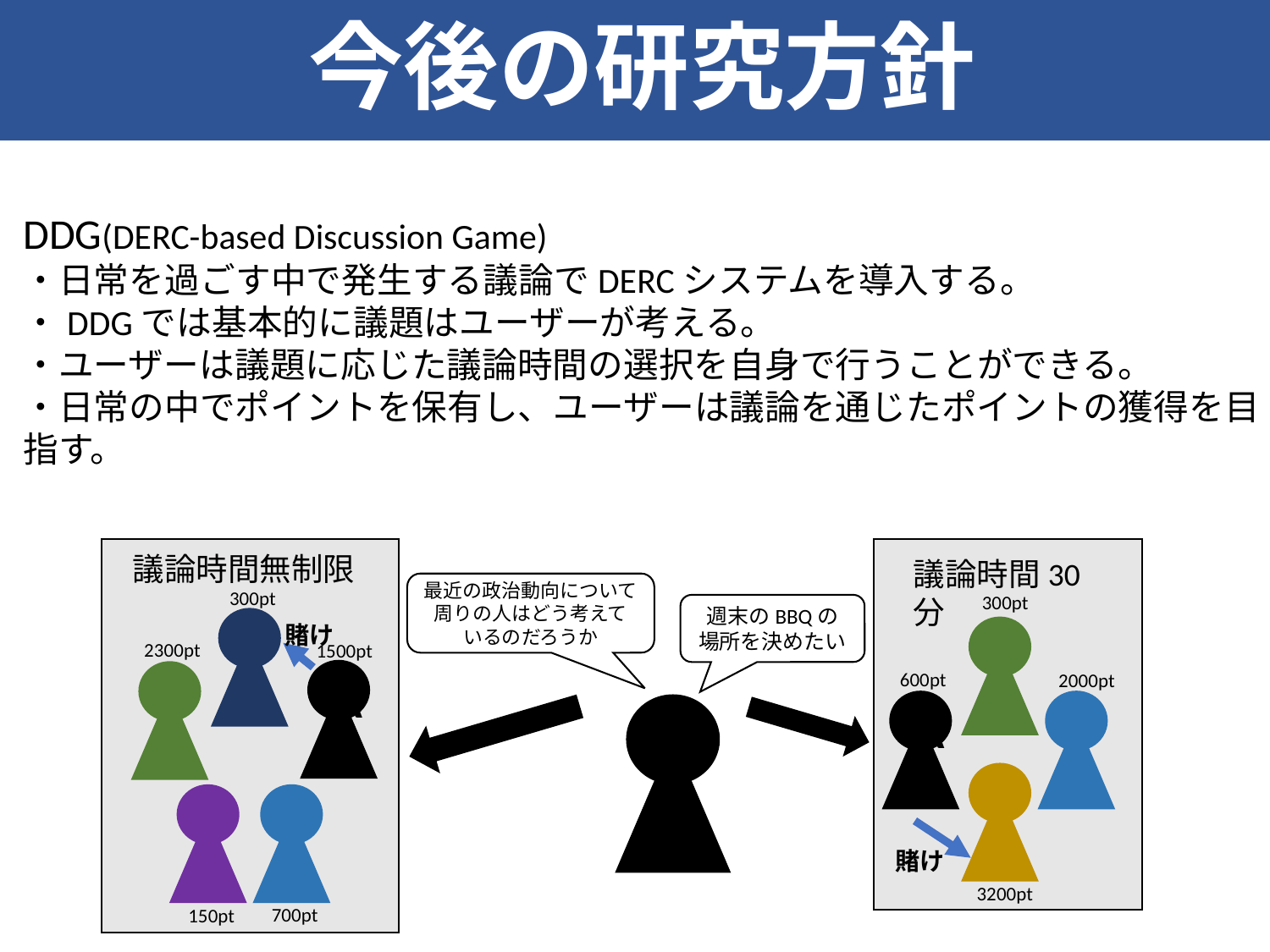

今後の研究方針
DERC
DDG(DERC-based Discussion Game)
・日常を過ごす中で発生する議論でDERCシステムを導入する。
・DDGでは基本的に議題はユーザーが考える。
・ユーザーは議題に応じた議論時間の選択を自身で行うことができる。
・日常の中でポイントを保有し、ユーザーは議論を通じたポイントの獲得を目指す。

議論時間無制限
議論時間30分
最近の政治動向について周りの人はどう考えて
いるのだろうか
300pt
300pt
週末のBBQの場所を決めたい

賭け

2300pt
1500pt
600pt

A
2000pt

A

A

賭け
3200pt
700pt
150pt